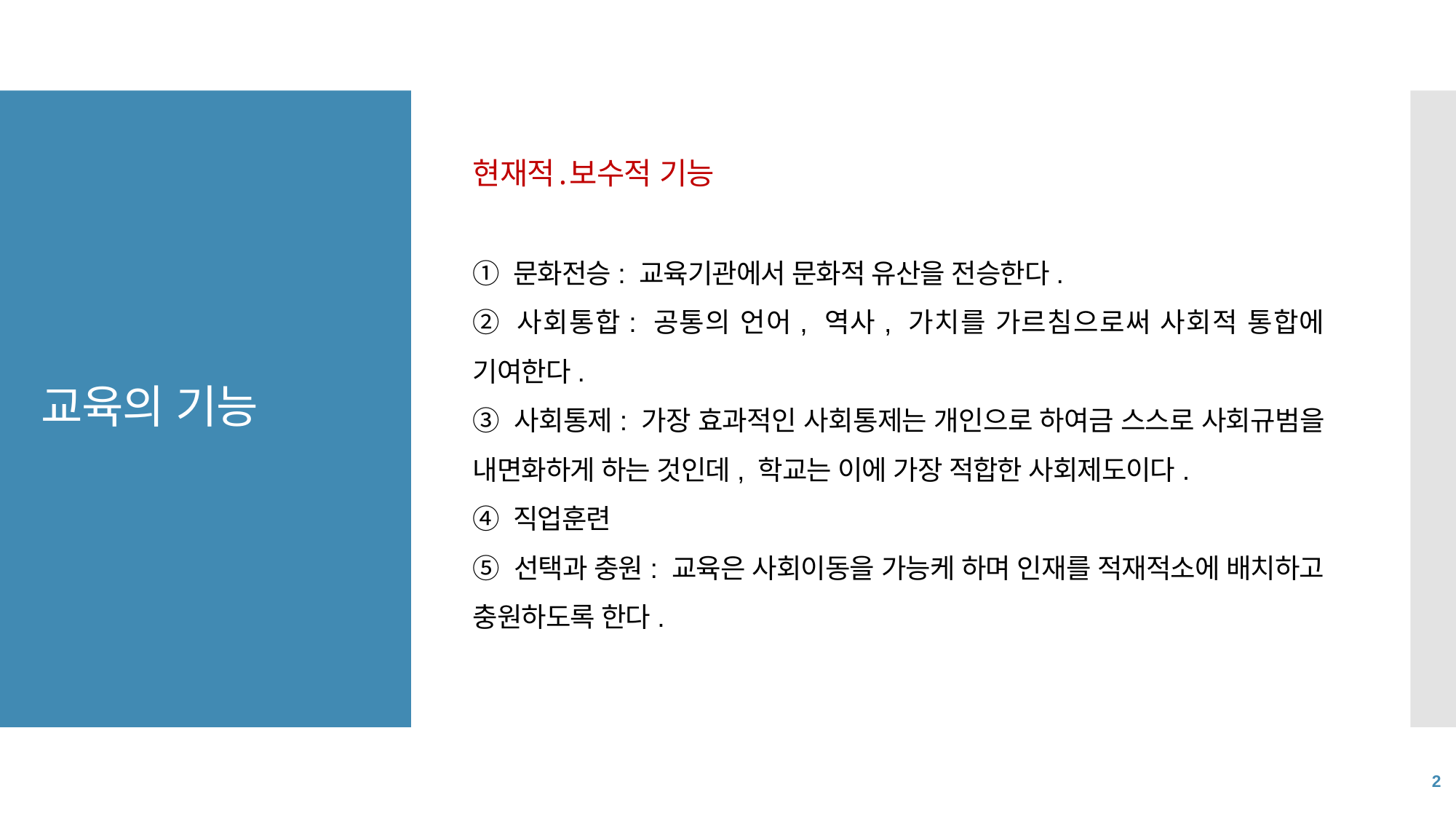

현재적․보수적 기능

① 문화전승: 교육기관에서 문화적 유산을 전승한다.
② 사회통합: 공통의 언어, 역사, 가치를 가르침으로써 사회적 통합에 기여한다.
③ 사회통제: 가장 효과적인 사회통제는 개인으로 하여금 스스로 사회규범을 내면화하게 하는 것인데, 학교는 이에 가장 적합한 사회제도이다.
④ 직업훈련
⑤ 선택과 충원: 교육은 사회이동을 가능케 하며 인재를 적재적소에 배치하고 충원하도록 한다.

# 교육의 기능
2